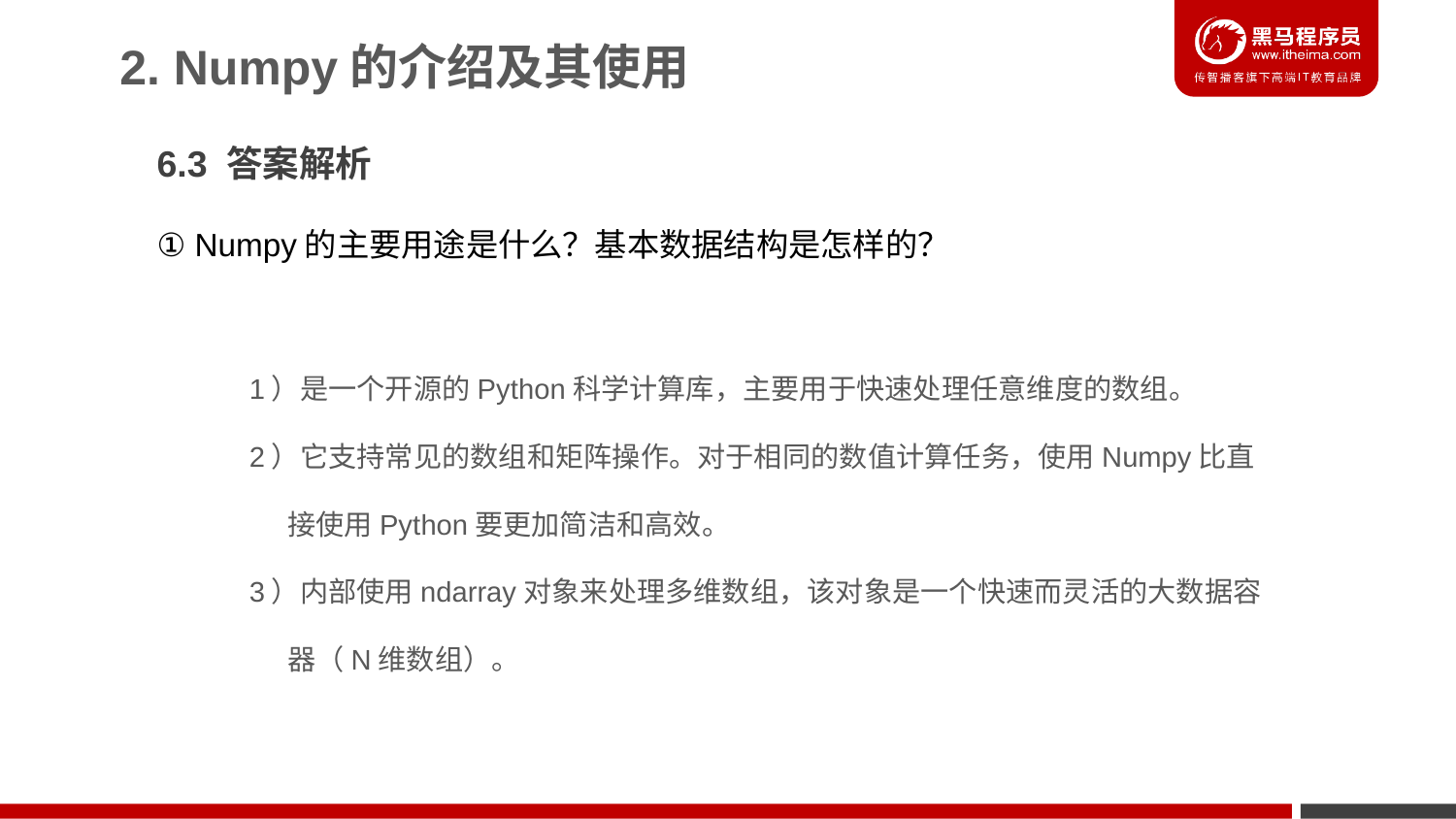

2. Numpy的介绍及其使用
6.3 答案解析
① Numpy的主要用途是什么？基本数据结构是怎样的？
1）是一个开源的Python科学计算库，主要用于快速处理任意维度的数组。

2）它支持常见的数组和矩阵操作。对于相同的数值计算任务，使用Numpy比直
     接使用Python要更加简洁和高效。

3）内部使用ndarray对象来处理多维数组，该对象是一个快速而灵活的大数据容
     器（N维数组）。